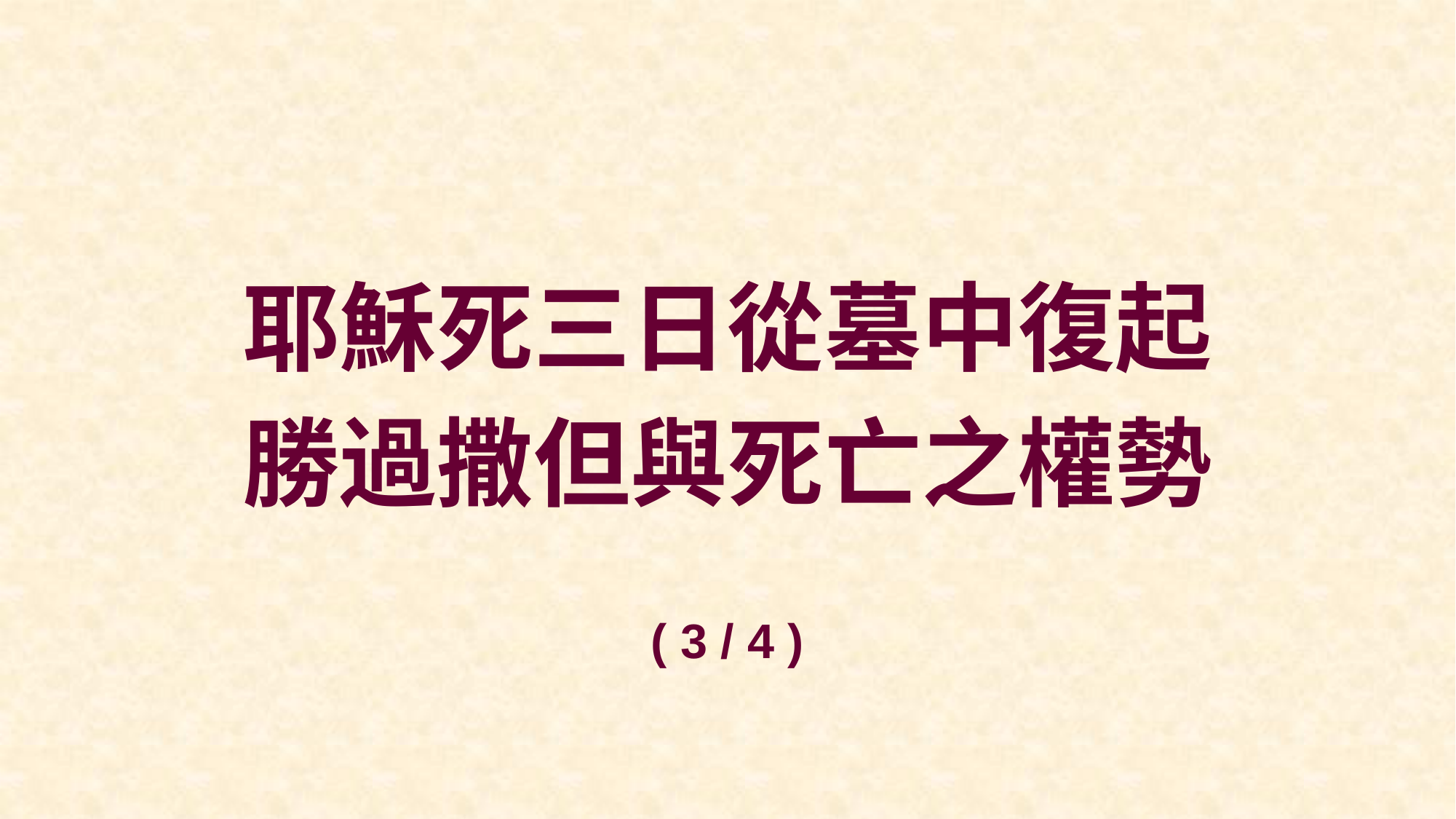

耶穌死三日從墓中復起
勝過撒但與死亡之權勢
( 3 / 4 )